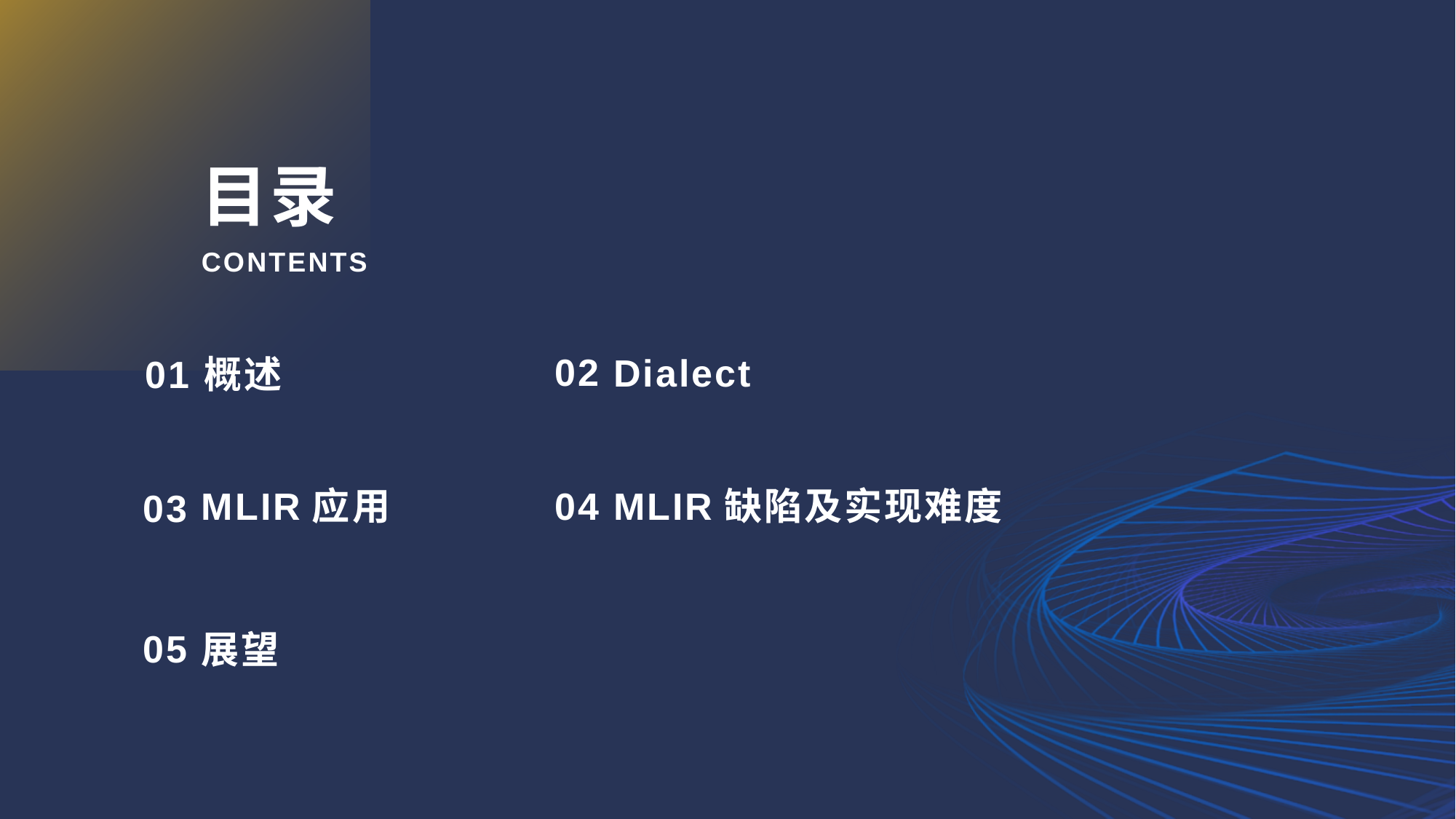

目录
CONTENTS
02
Dialect

01
概述
MLIR应用
04
MLIR缺陷及实现难度

03
展望
05